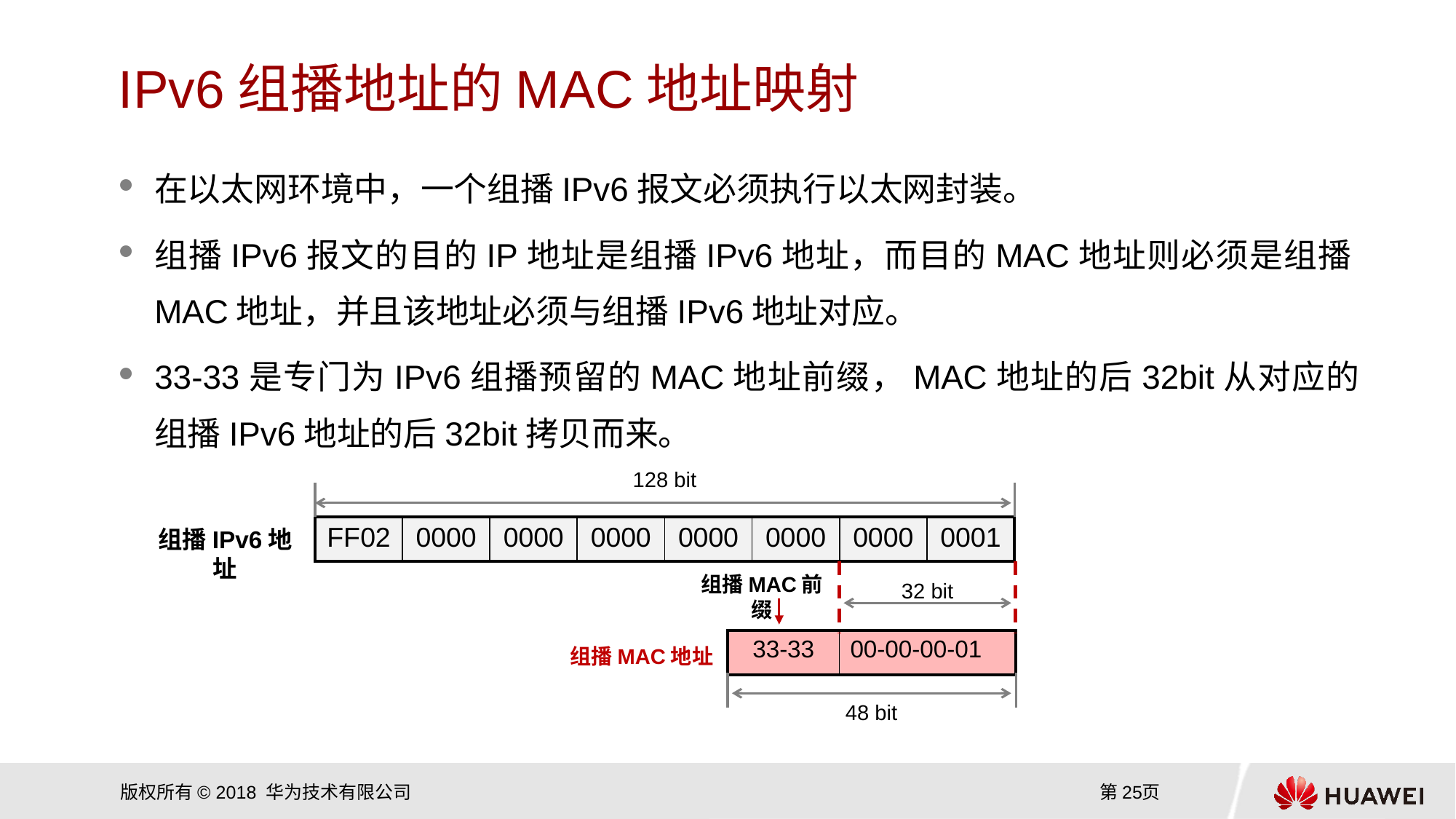

# IPv6组播地址的MAC地址映射
在以太网环境中，一个组播IPv6报文必须执行以太网封装。
组播IPv6报文的目的IP地址是组播IPv6地址，而目的MAC地址则必须是组播MAC地址，并且该地址必须与组播IPv6地址对应。
33-33是专门为IPv6组播预留的MAC地址前缀，MAC地址的后32bit从对应的组播IPv6地址的后32bit拷贝而来。
128 bit
| FF02 | 0000 | 0000 | 0000 | 0000 | 0000 | 0000 | 0001 |
| --- | --- | --- | --- | --- | --- | --- | --- |
组播IPv6地址
组播MAC前缀
32 bit
| 33-33 | 00-00-00-01 |
| --- | --- |
组播MAC地址
48 bit